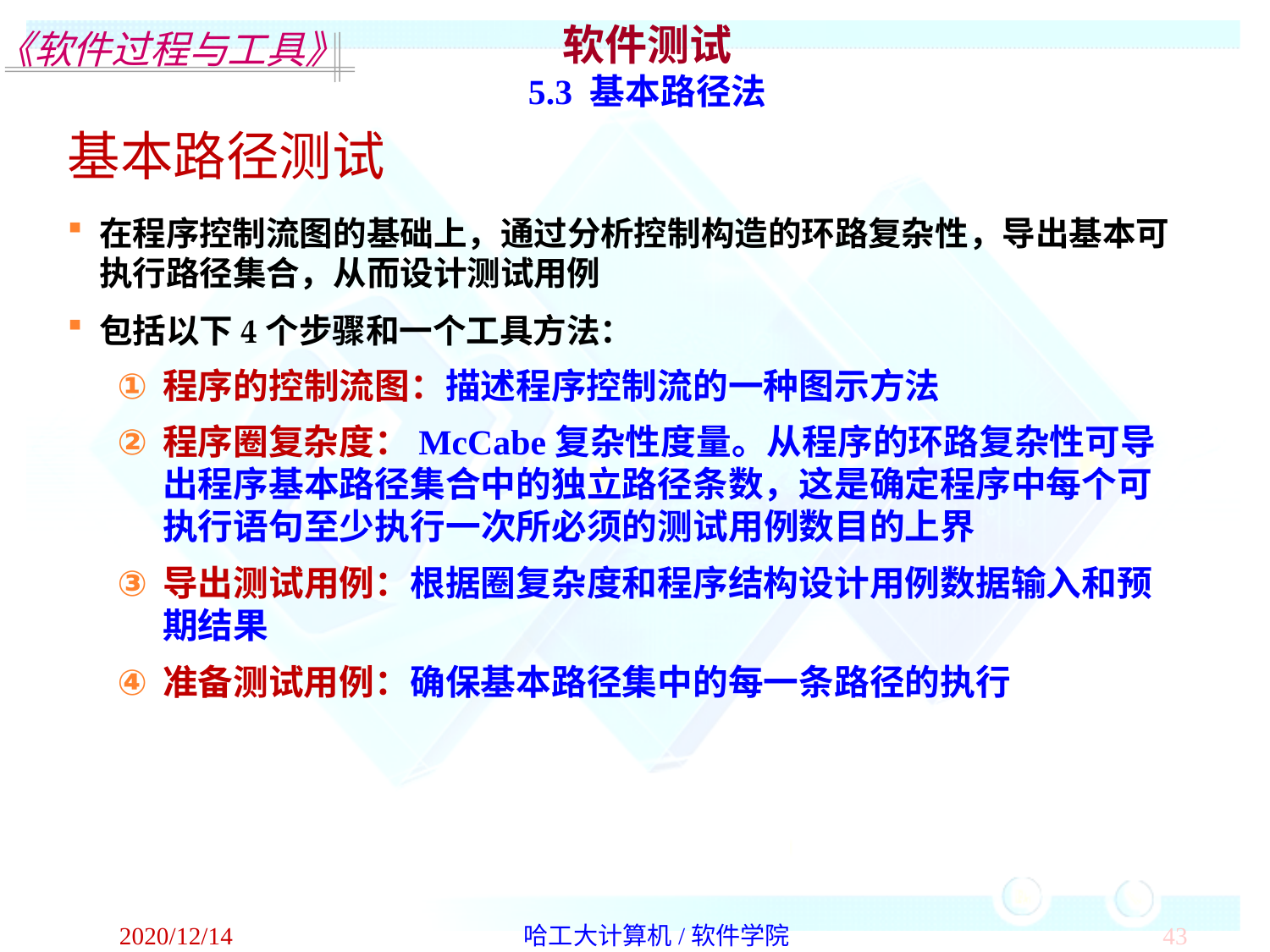

软件测试
5.3 基本路径法
基本路径测试
在程序控制流图的基础上，通过分析控制构造的环路复杂性，导出基本可执行路径集合，从而设计测试用例
包括以下4个步骤和一个工具方法：
程序的控制流图：描述程序控制流的一种图示方法
程序圈复杂度：McCabe复杂性度量。从程序的环路复杂性可导出程序基本路径集合中的独立路径条数，这是确定程序中每个可执行语句至少执行一次所必须的测试用例数目的上界
导出测试用例：根据圈复杂度和程序结构设计用例数据输入和预期结果
准备测试用例：确保基本路径集中的每一条路径的执行